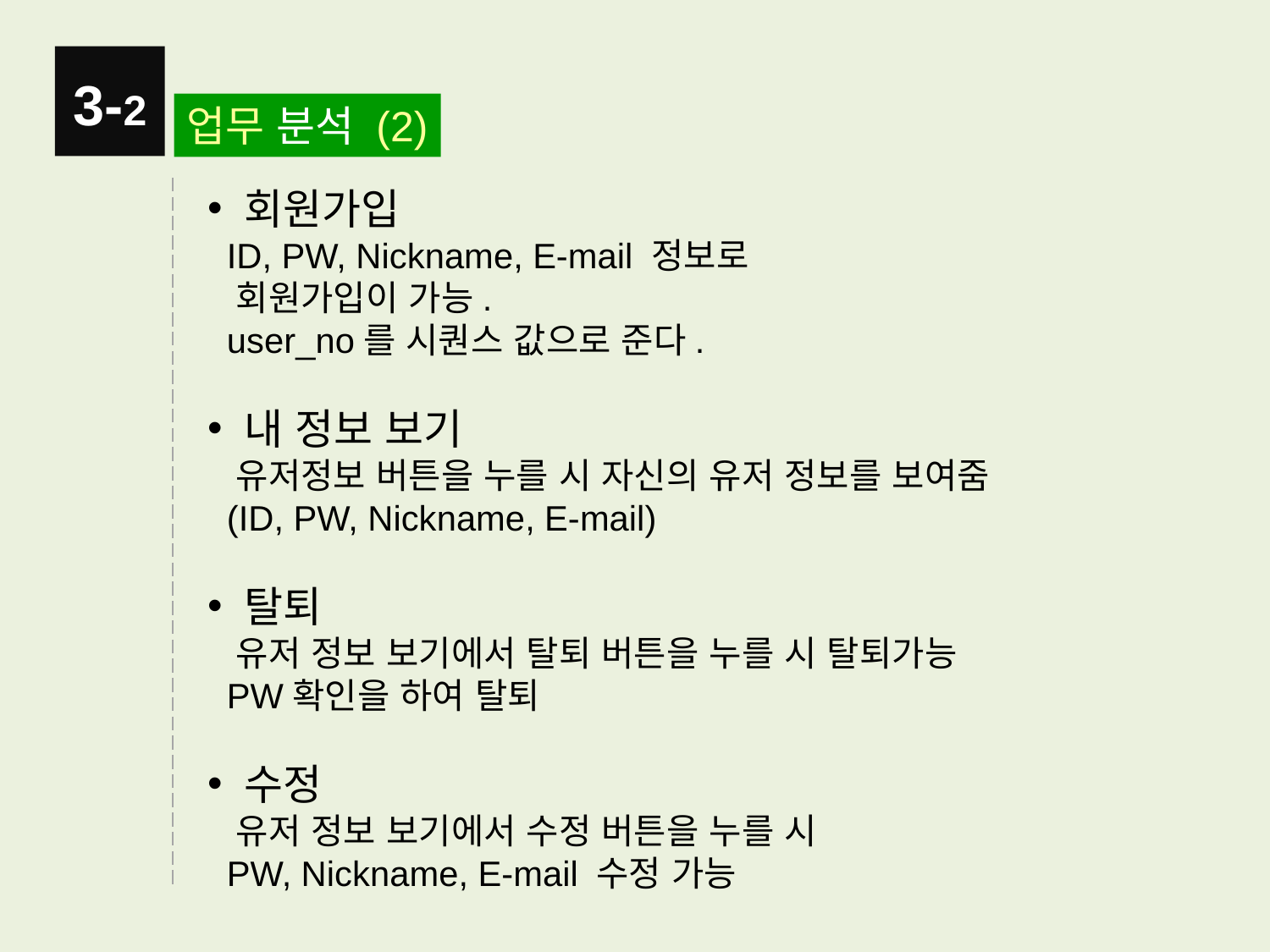

3-2
업무 분석 (2)
 회원가입
  ID, PW, Nickname, E-mail 정보로
  회원가입이 가능.
  user_no를 시퀀스 값으로 준다.

 내 정보 보기
  유저정보 버튼을 누를 시 자신의 유저 정보를 보여줌
  (ID, PW, Nickname, E-mail)

 탈퇴
  유저 정보 보기에서 탈퇴 버튼을 누를 시 탈퇴가능
  PW확인을 하여 탈퇴

 수정
  유저 정보 보기에서 수정 버튼을 누를 시
  PW, Nickname, E-mail 수정 가능